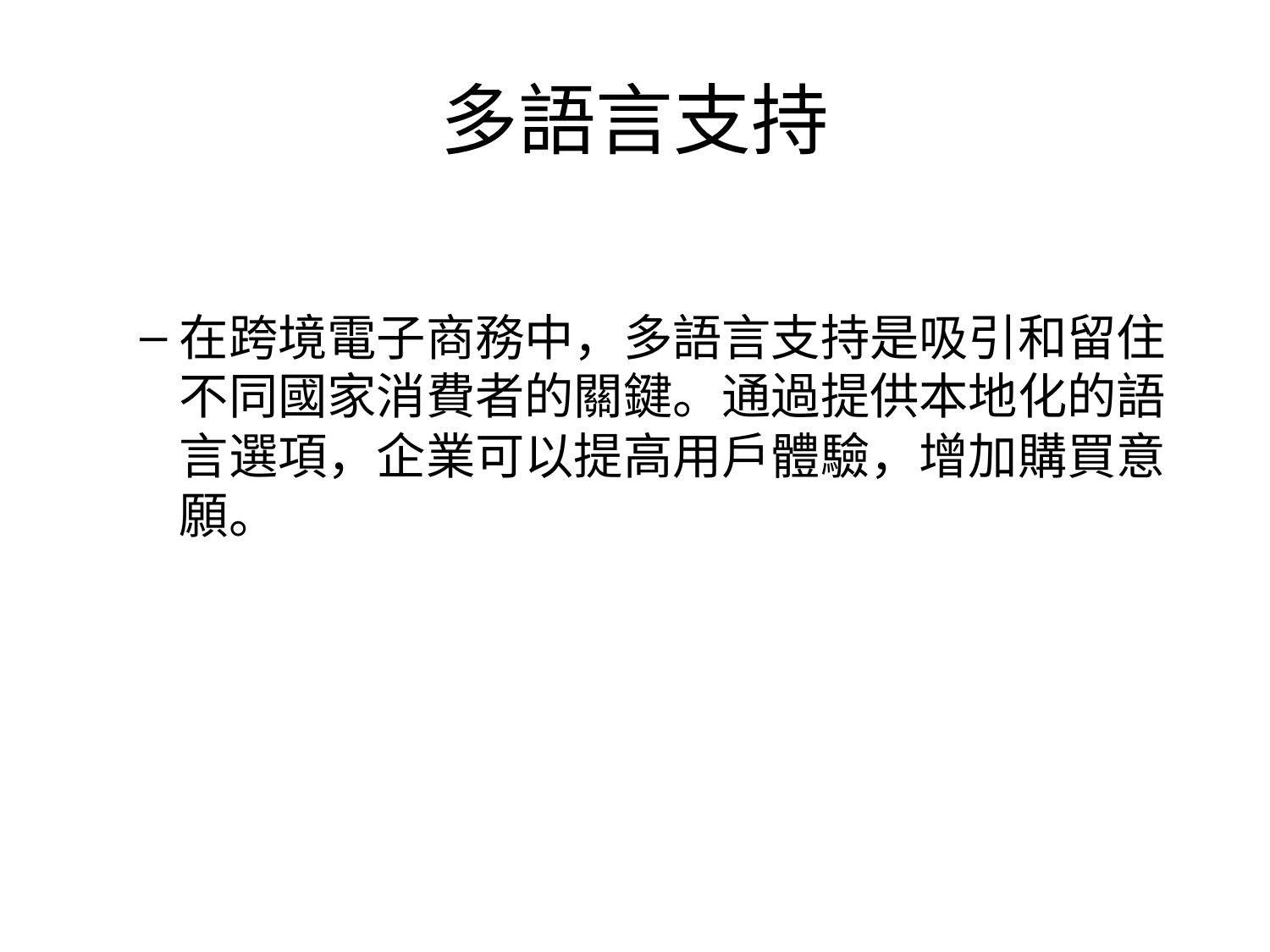

# 多語言支持

在跨境電子商務中，多語言支持是吸引和留住不同國家消費者的關鍵。通過提供本地化的語言選項，企業可以提高用戶體驗，增加購買意願。